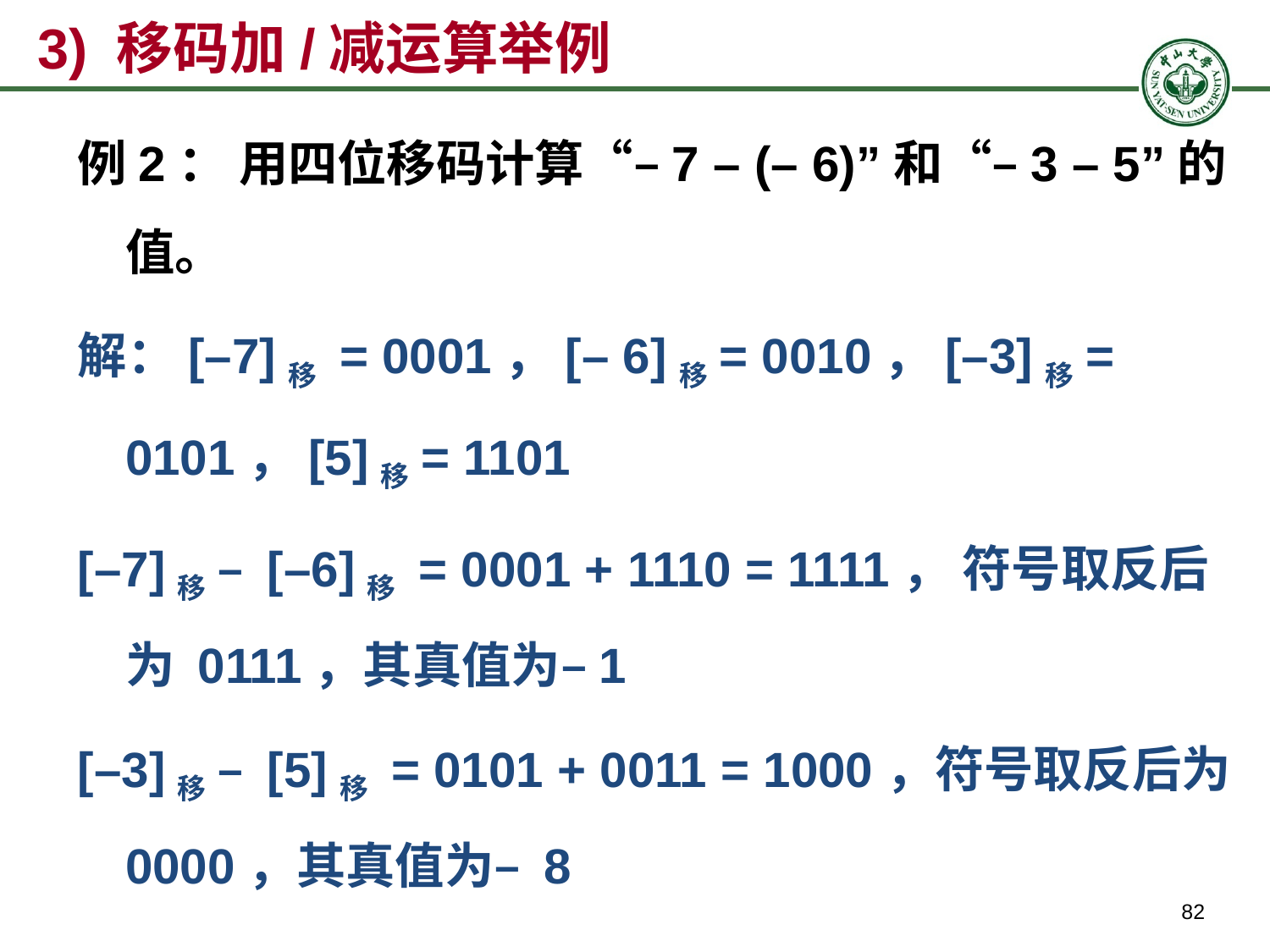

# 3) 移码加/减运算举例
例2： 用四位移码计算“–7 – (– 6)”和“–3 – 5”的值。
解：[–7]移 = 0001，[– 6]移= 0010，[–3]移= 0101，[5]移= 1101
[–7]移 – [–6]移 = 0001 + 1110 = 1111， 符号取反后为 0111，其真值为–1
[–3]移 – [5]移 = 0101 + 0011 = 1000，符号取反后为 0000，其真值为– 8